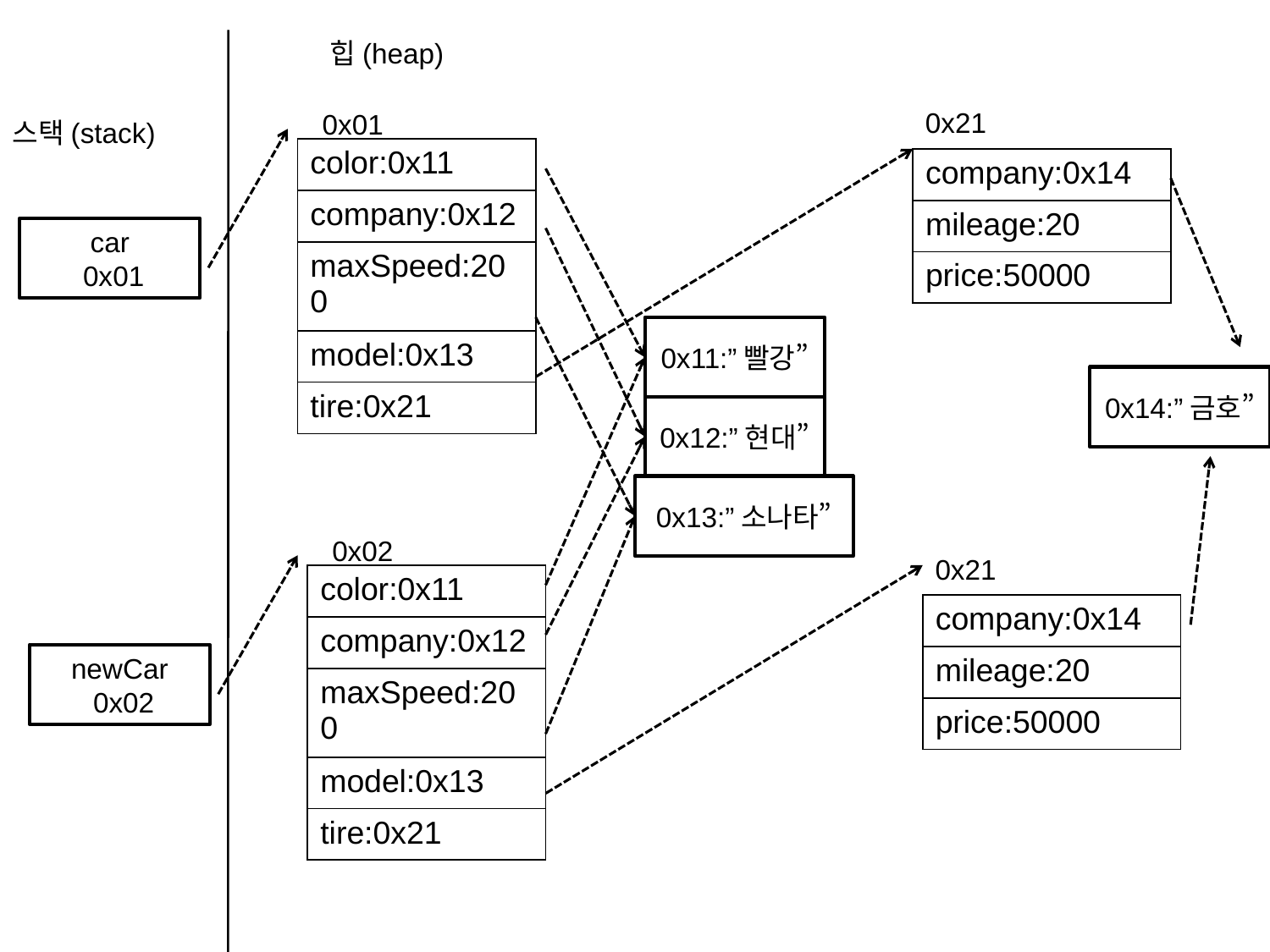

힙(heap)
0x21
0x01
스택(stack)
| color:0x11 |
| --- |
| company:0x12 |
| maxSpeed:200 |
| model:0x13 |
| tire:0x21 |
| company:0x14 |
| --- |
| mileage:20 |
| price:50000 |
car
 0x01
0x11:”빨강”
0x14:”금호”
0x12:”현대”
0x13:”소나타”
0x02
0x21
| color:0x11 |
| --- |
| company:0x12 |
| maxSpeed:200 |
| model:0x13 |
| tire:0x21 |
| company:0x14 |
| --- |
| mileage:20 |
| price:50000 |
newCar
 0x02